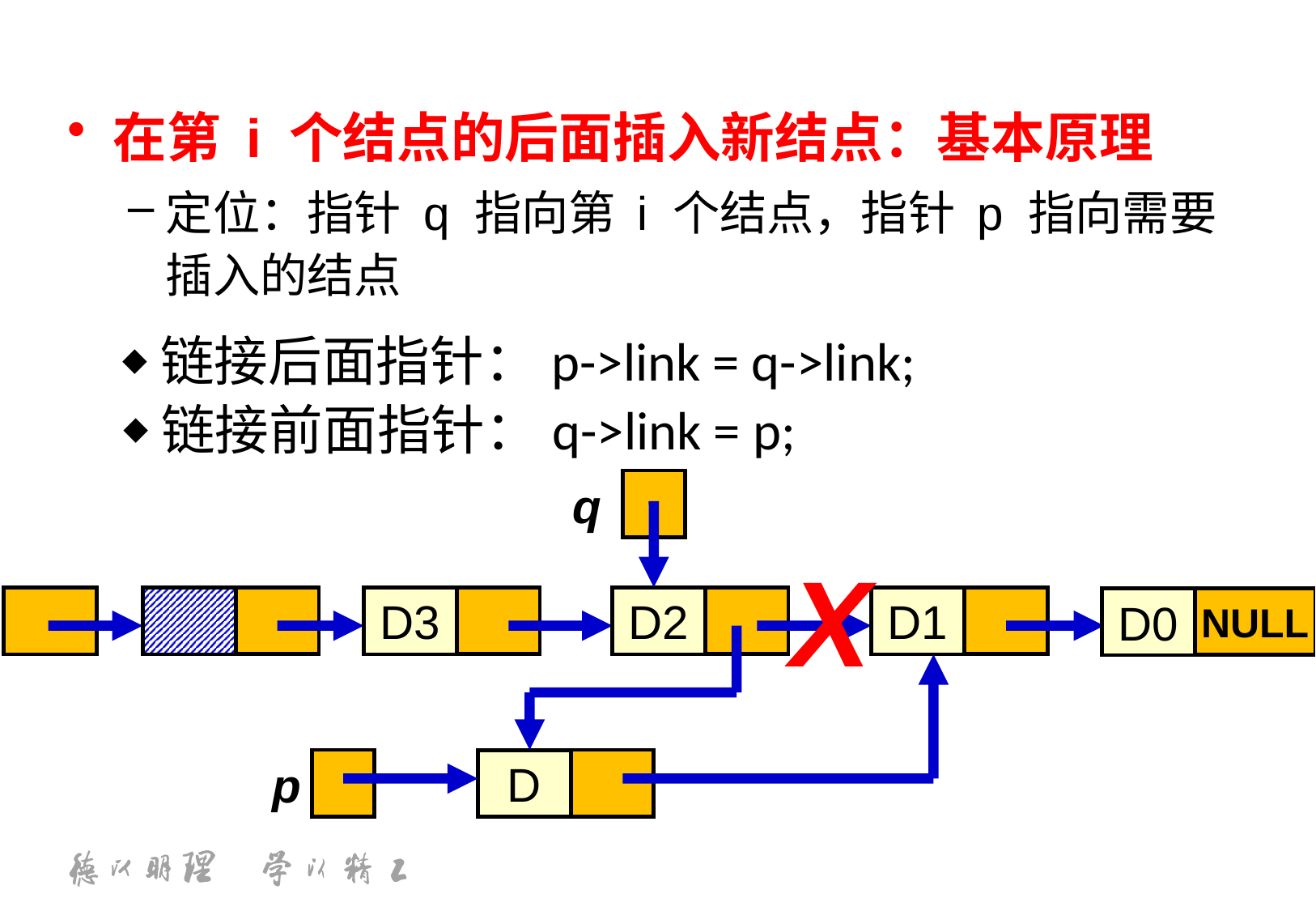

在第 i 个结点的后面插入新结点：基本原理
定位：指针 q 指向第 i 个结点，指针 p 指向需要插入的结点
链接后面指针：p->link = q->link;
链接前面指针：q->link = p;
q

X

D3
D2
D1
NULL
D0

p

D

95